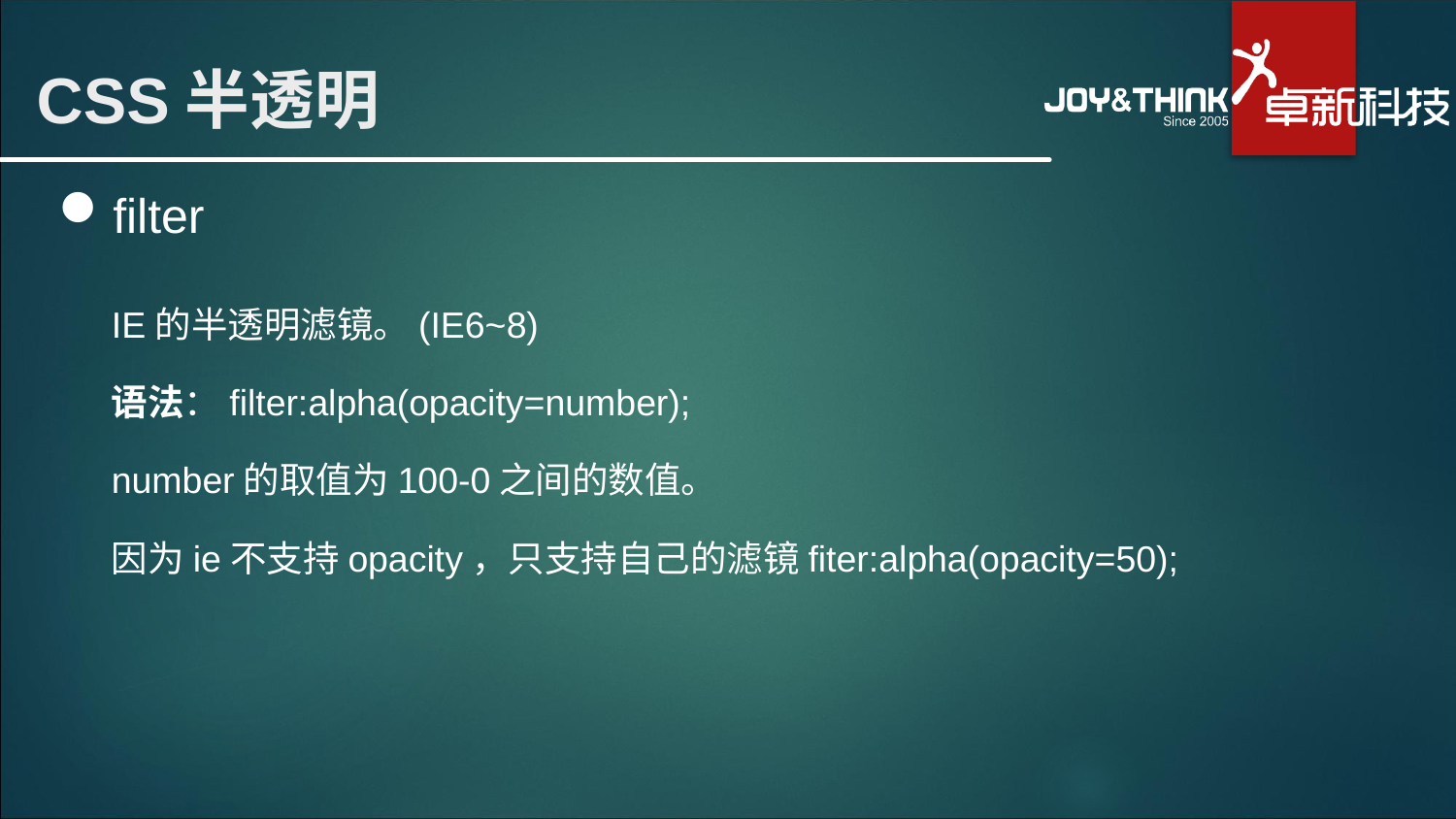

# CSS半透明
filter
IE的半透明滤镜。(IE6~8)
语法：filter:alpha(opacity=number);
number的取值为100-0之间的数值。
因为ie不支持opacity，只支持自己的滤镜fiter:alpha(opacity=50);